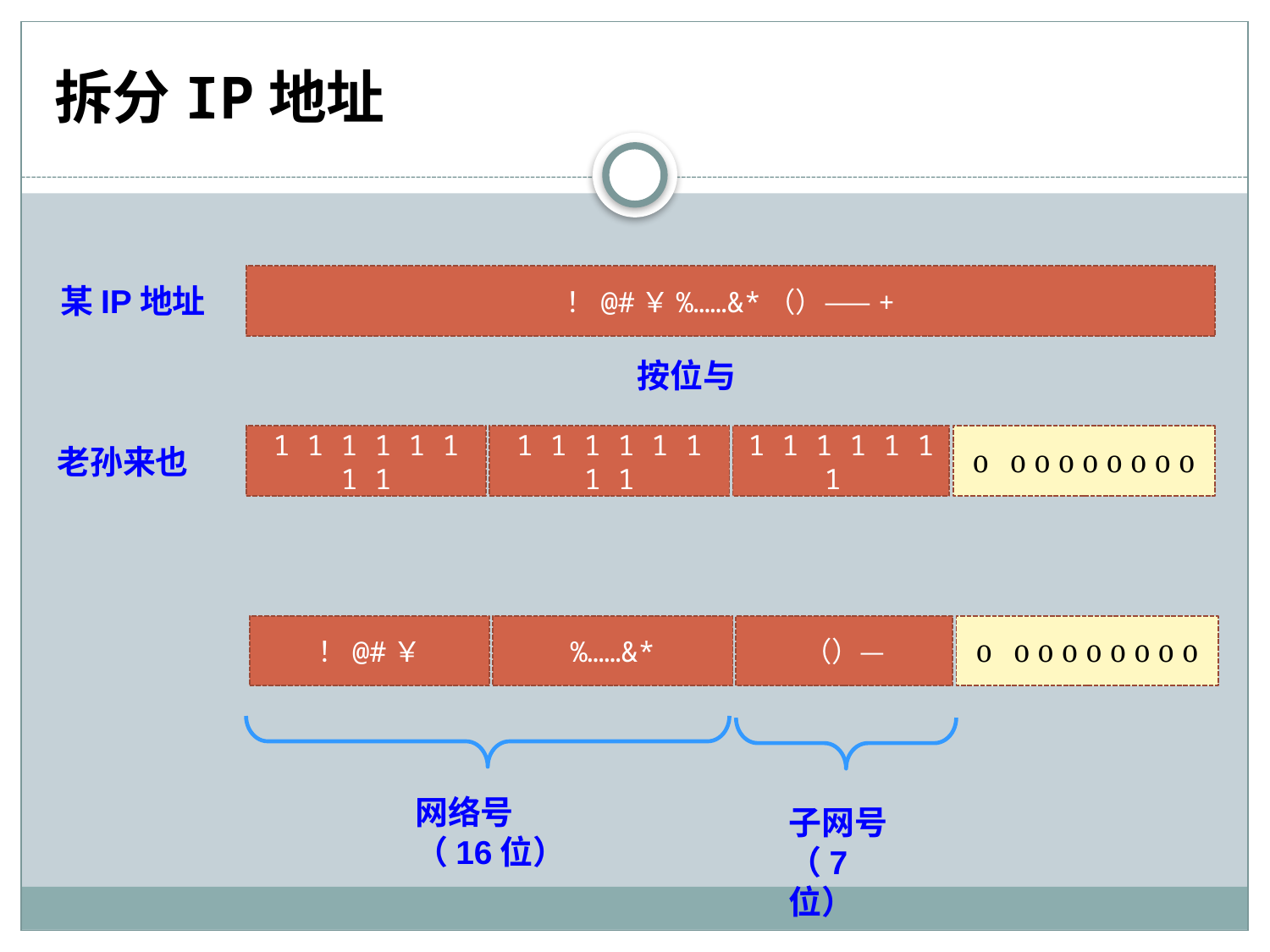

# 拆分IP地址
！@#￥%……&*（）——+
某IP地址
按位与
1 1 1 1 1 1 1 1
1 1 1 1 1 1 1 1
1 1 1 1 1 1 1
0   0 0 0 0 0 0 0 0
老孙来也

！@#￥
%……&*
（）—
0   0 0 0 0 0 0 0 0

网络号（16位）
子网号（7位）